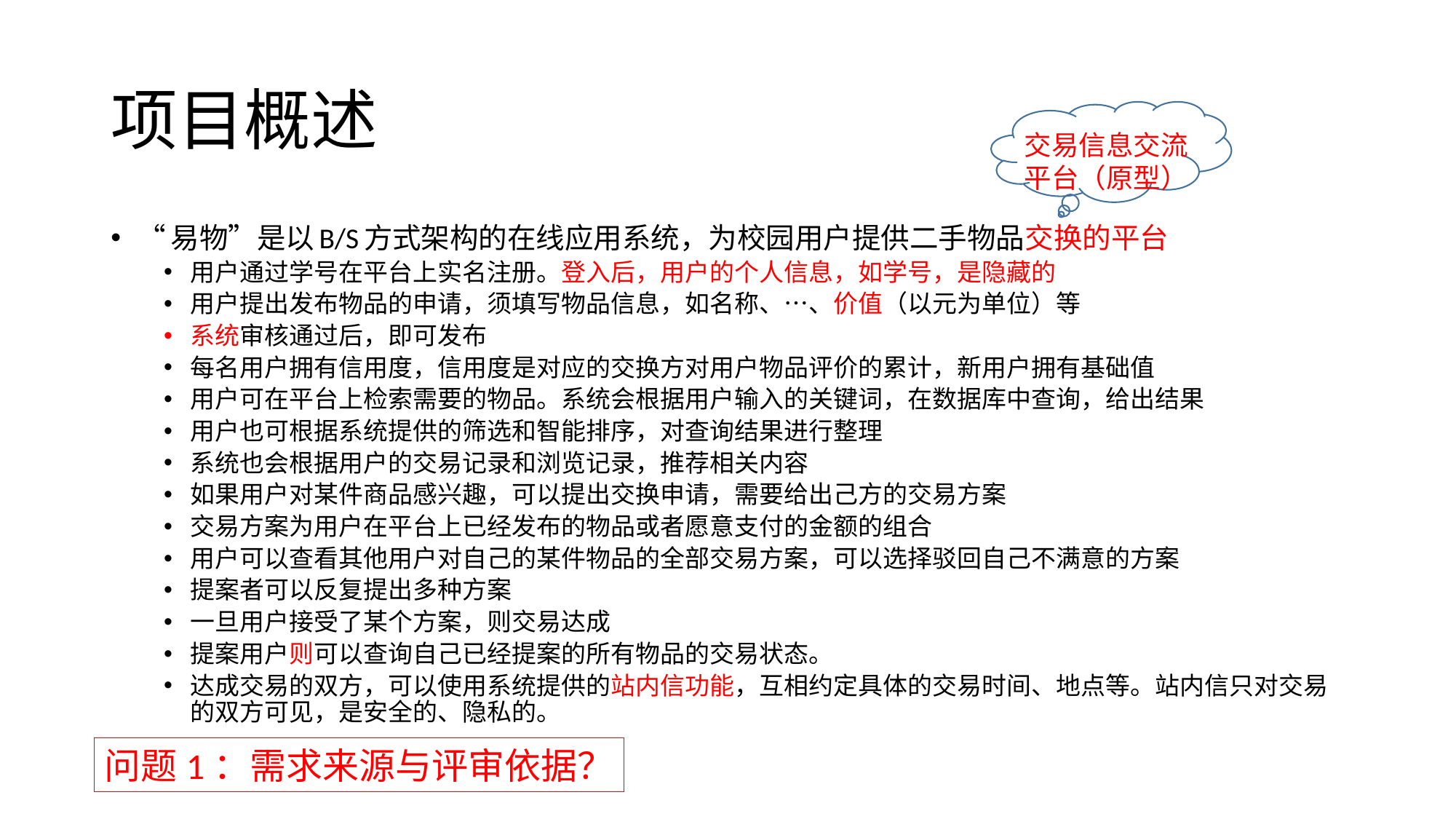

# 项目概述

交易信息交流
平台（原型）
“易物”是以B/S方式架构的在线应用系统，为校园用户提供二手物品交换的平台
用户通过学号在平台上实名注册。登入后，用户的个人信息，如学号，是隐藏的
用户提出发布物品的申请，须填写物品信息，如名称、…、价值（以元为单位）等
系统审核通过后，即可发布
每名用户拥有信用度，信用度是对应的交换方对用户物品评价的累计，新用户拥有基础值
用户可在平台上检索需要的物品。系统会根据用户输入的关键词，在数据库中查询，给出结果
用户也可根据系统提供的筛选和智能排序，对查询结果进行整理
系统也会根据用户的交易记录和浏览记录，推荐相关内容
如果用户对某件商品感兴趣，可以提出交换申请，需要给出己方的交易方案
交易方案为用户在平台上已经发布的物品或者愿意支付的金额的组合
用户可以查看其他用户对自己的某件物品的全部交易方案，可以选择驳回自己不满意的方案
提案者可以反复提出多种方案
一旦用户接受了某个方案，则交易达成
提案用户则可以查询自己已经提案的所有物品的交易状态。
达成交易的双方，可以使用系统提供的站内信功能，互相约定具体的交易时间、地点等。站内信只对交易的双方可见，是安全的、隐私的。
问题1：需求来源与评审依据？